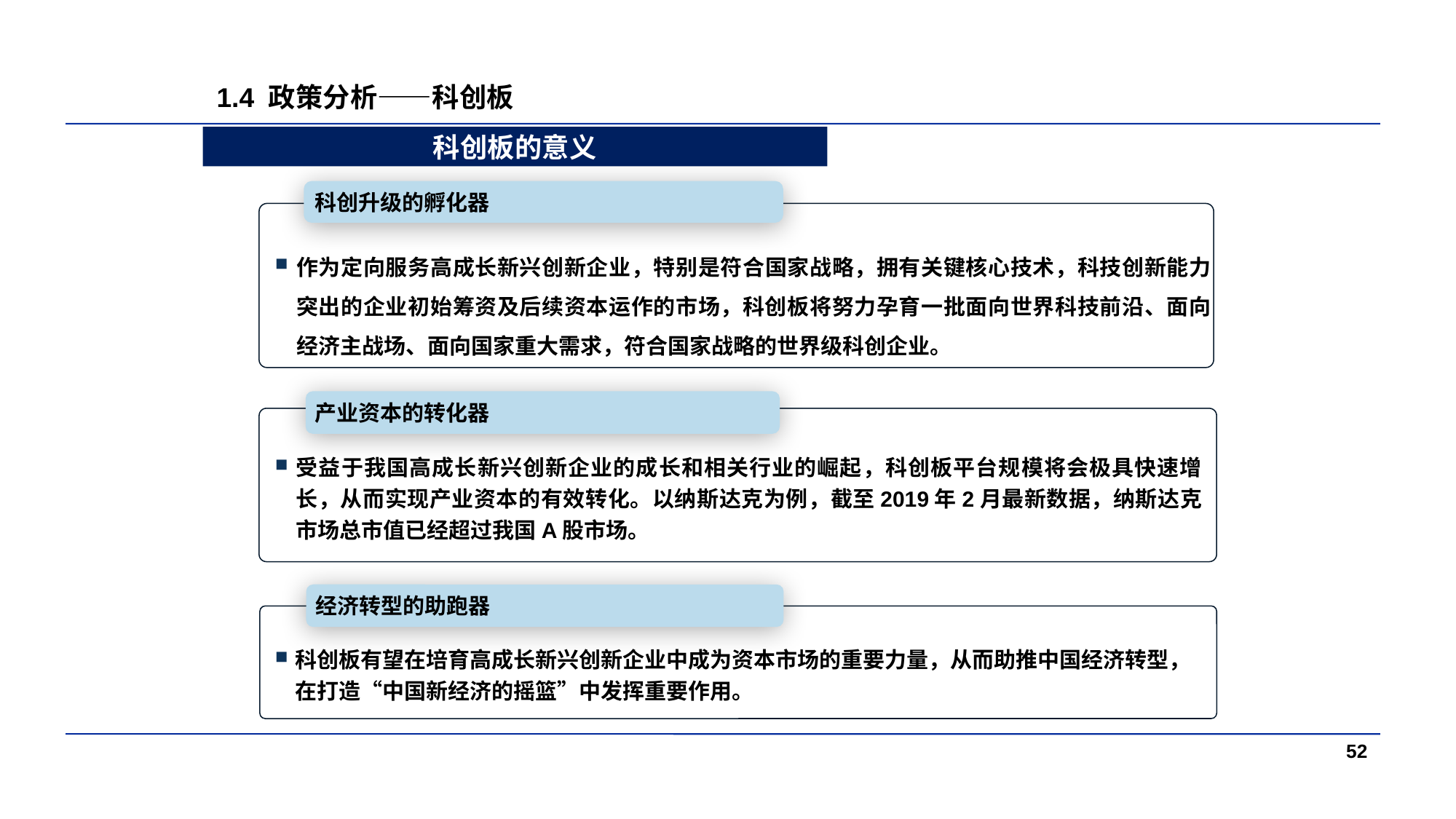

# 1.4 政策分析——科创板
科创板的意义
科创升级的孵化器

作为定向服务高成长新兴创新企业，特别是符合国家战略，拥有关键核心技术，科技创新能力突出的企业初始筹资及后续资本运作的市场，科创板将努力孕育一批面向世界科技前沿、面向经济主战场、面向国家重大需求，符合国家战略的世界级科创企业。
产业资本的转化器

受益于我国高成长新兴创新企业的成长和相关行业的崛起，科创板平台规模将会极具快速增长，从而实现产业资本的有效转化。以纳斯达克为例，截至2019年2月最新数据，纳斯达克市场总市值已经超过我国A股市场。
经济转型的助跑器

科创板有望在培育高成长新兴创新企业中成为资本市场的重要力量，从而助推中国经济转型，在打造“中国新经济的摇篮”中发挥重要作用。